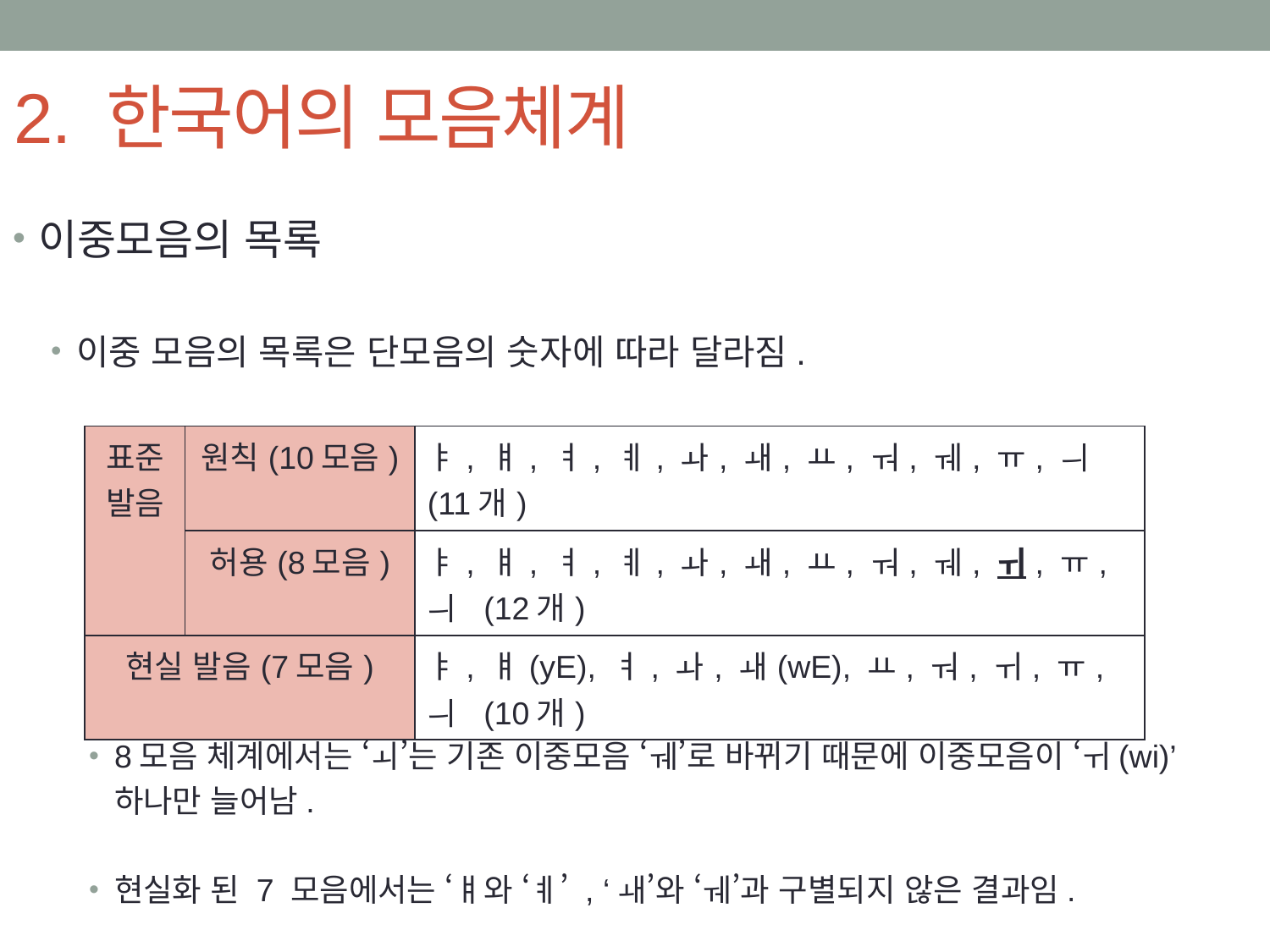

# 2. 한국어의 모음체계
이중모음의 목록

이중 모음의 목록은 단모음의 숫자에 따라 달라짐.

8모음 체계에서는 ‘ㅚ’는 기존 이중모음 ‘ㅞ’로 바뀌기 때문에 이중모음이 ‘ㅟ(wi)’
  하나만 늘어남.

현실화 된 7 모음에서는 ‘ㅒ와 ‘ㅖ’ , ‘ㅙ’와 ‘ㅞ’과 구별되지 않은 결과임.

| 표준 발음 | 원칙(10모음) | ㅑ, ㅒ, ㅕ, ㅖ, ㅘ, ㅙ, ㅛ, ㅝ, ㅞ, ㅠ, ㅢ (11개) |
| --- | --- | --- |
|  | 허용(8모음) | ㅑ, ㅒ, ㅕ, ㅖ, ㅘ, ㅙ, ㅛ, ㅝ, ㅞ, ㅟ, ㅠ, ㅢ (12개) |
| 현실 발음(7모음) |  | ㅑ, ㅒ(yE), ㅕ, ㅘ, ㅙ(wE), ㅛ, ㅝ, ㅟ, ㅠ, ㅢ (10개) |